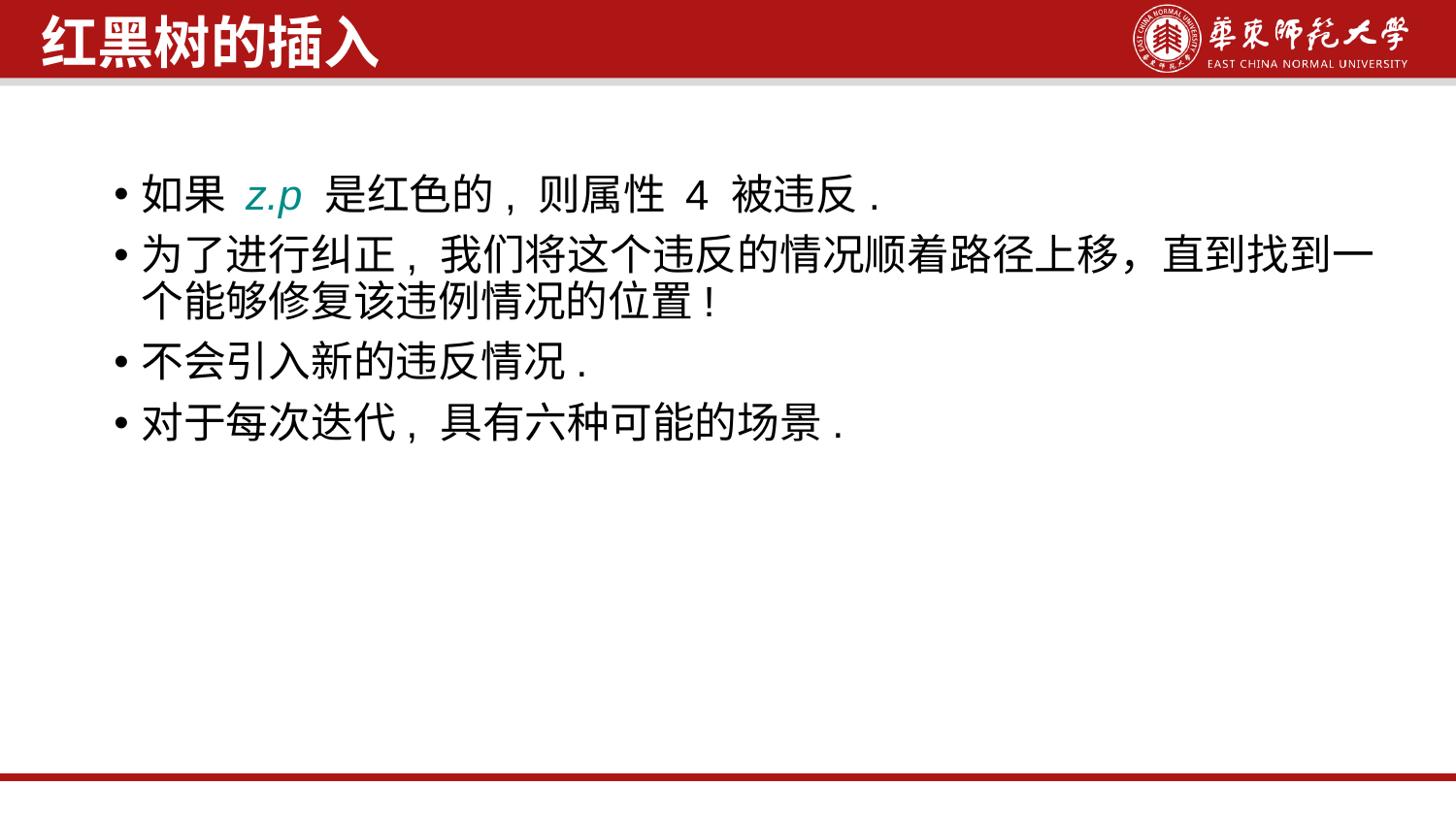

红黑树的插入
如果 z.p 是红色的, 则属性 4 被违反.
为了进行纠正, 我们将这个违反的情况顺着路径上移，直到找到一个能够修复该违例情况的位置!
不会引入新的违反情况.
对于每次迭代, 具有六种可能的场景.